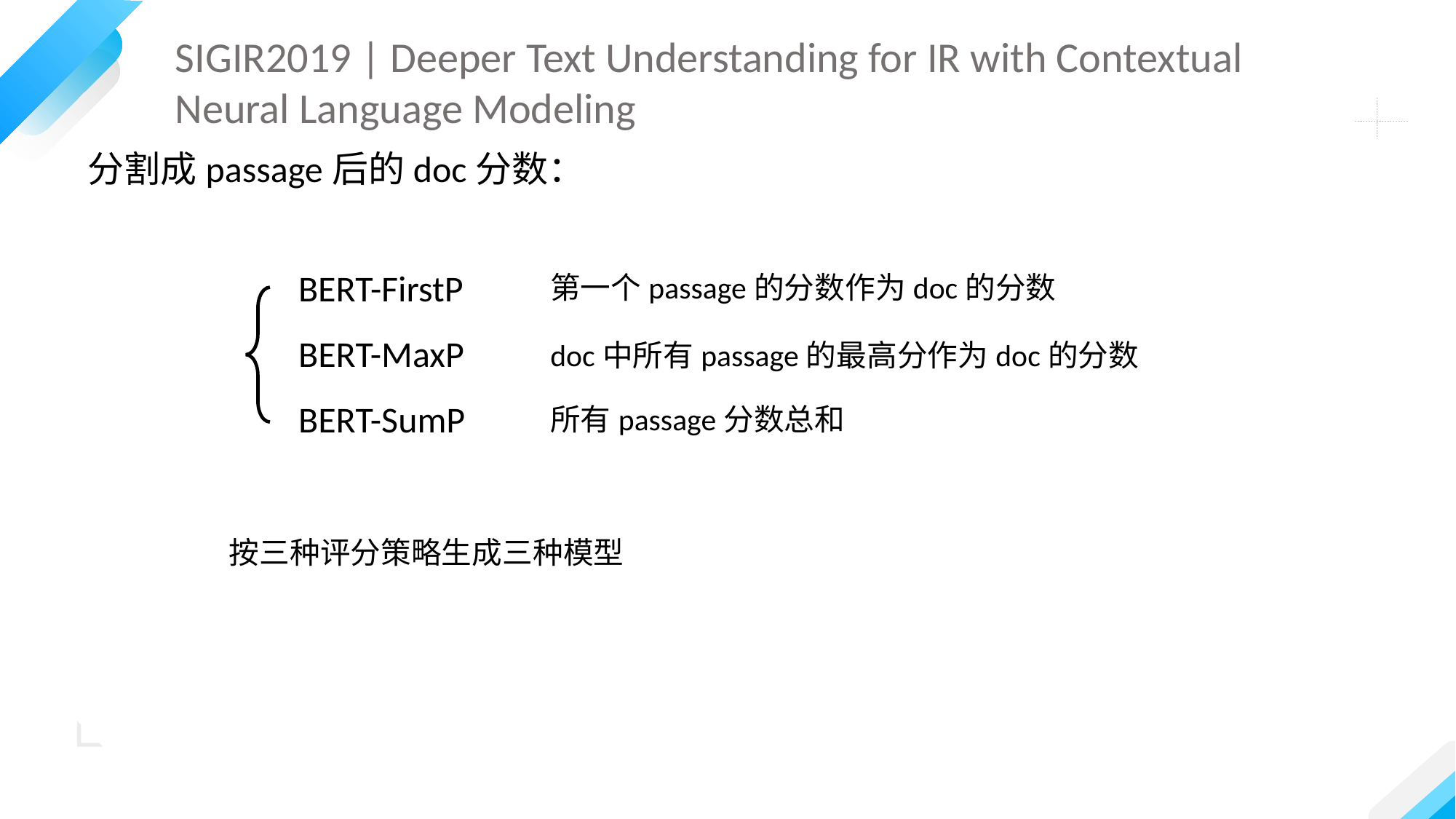

SIGIR2019 | Deeper Text Understanding for IR with Contextual Neural Language Modeling

分割成passage后的doc分数：
BERT-FirstP
第一个passage的分数作为doc的分数

BERT-MaxP
doc中所有passage的最高分作为doc的分数
BERT-SumP
所有passage分数总和
按三种评分策略生成三种模型